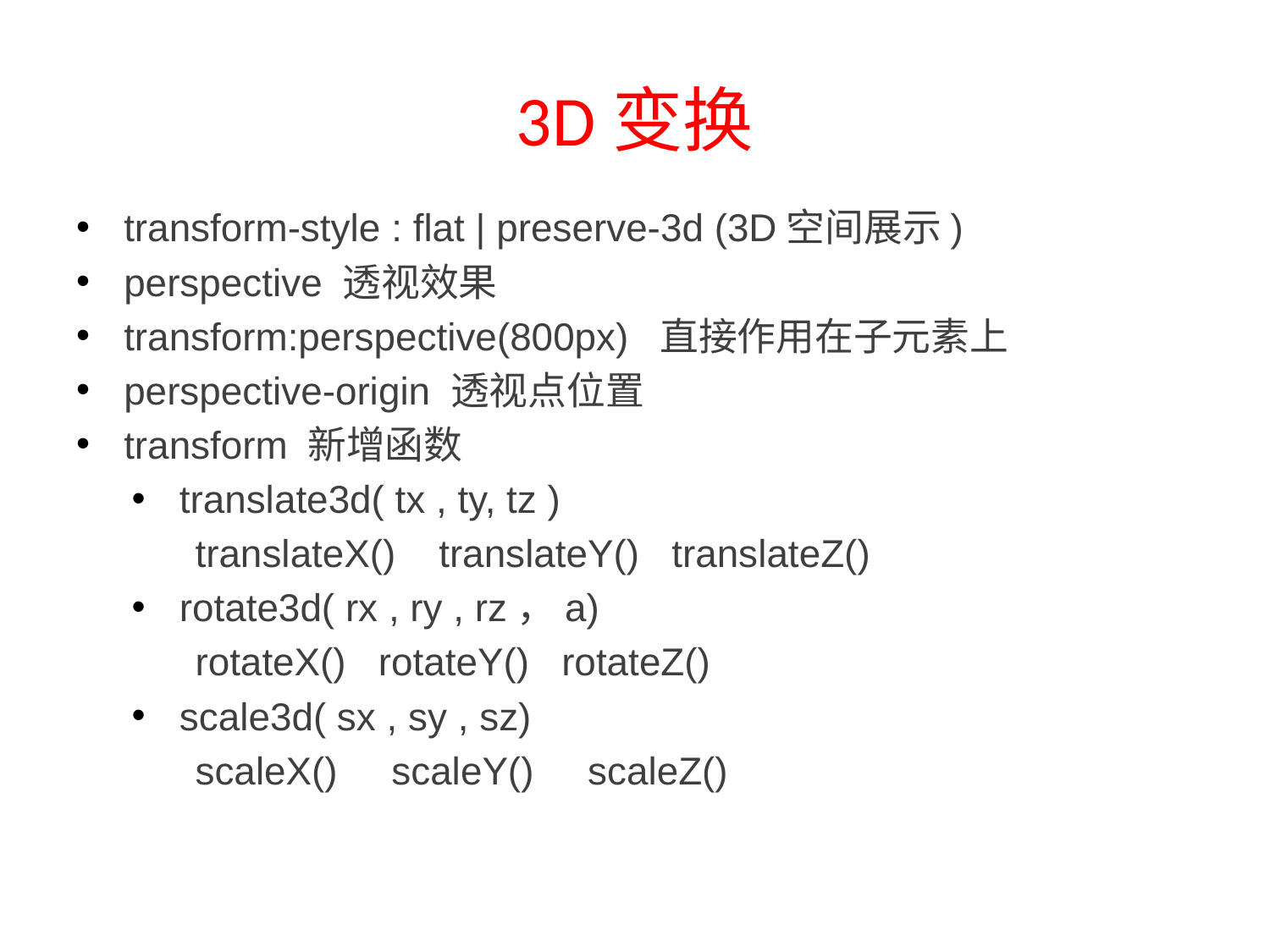

# 3D变换
transform-style : flat | preserve-3d (3D空间展示)
perspective 透视效果
transform:perspective(800px)  直接作用在子元素上
perspective-origin 透视点位置
transform 新增函数
translate3d( tx , ty, tz )
translateX()    translateY()   translateZ()
rotate3d( rx , ry , rz，a)
rotateX()   rotateY()   rotateZ()
scale3d( sx , sy , sz)
scaleX()     scaleY()     scaleZ()